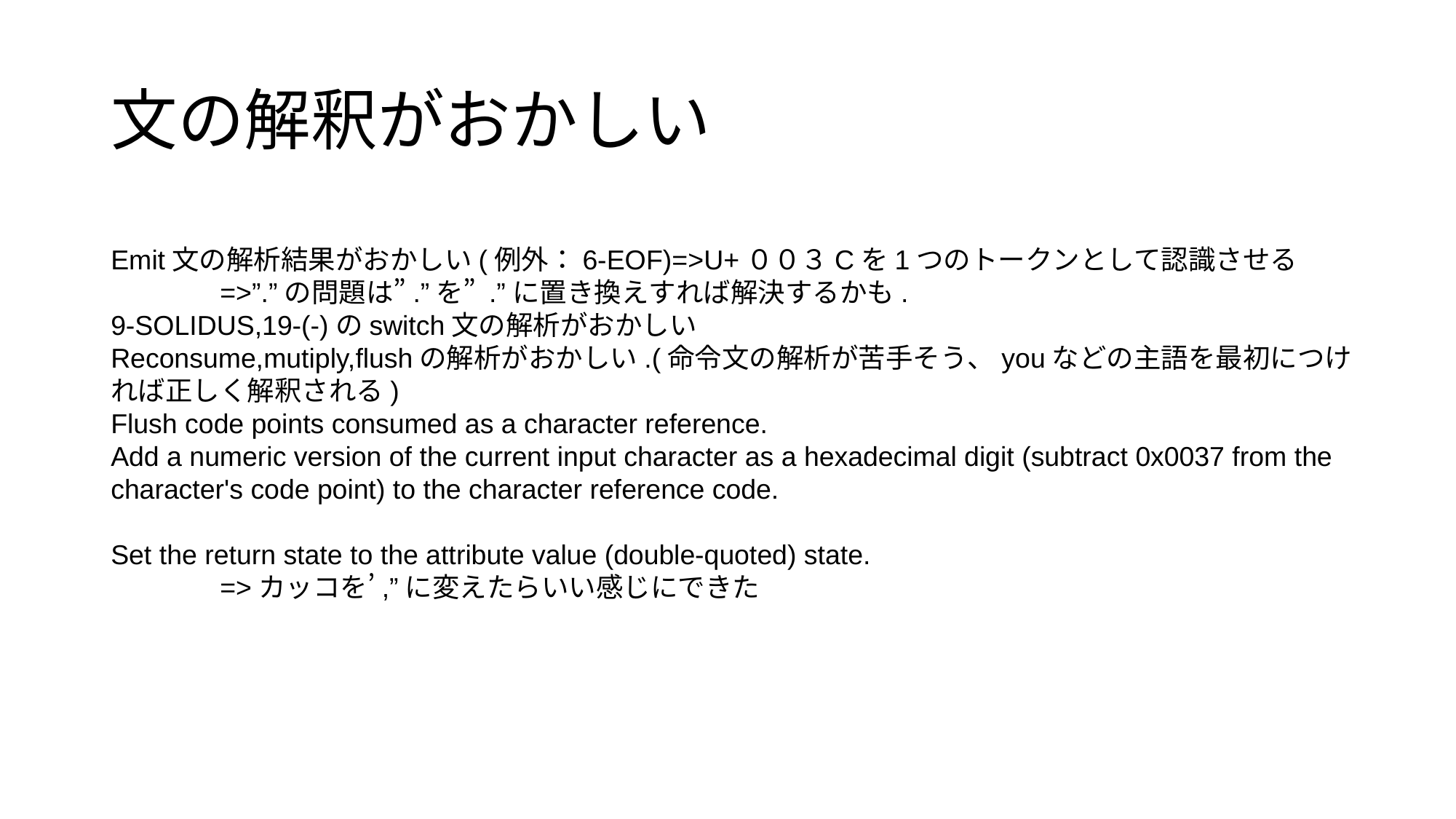

# 文の解釈がおかしい
Emit文の解析結果がおかしい(例外：6-EOF)=>U+００３Cを1つのトークンとして認識させる
	=>”.”の問題は”.”を” .”に置き換えすれば解決するかも.
9-SOLIDUS,19-(-)のswitch文の解析がおかしい
Reconsume,mutiply,flushの解析がおかしい.(命令文の解析が苦手そう、youなどの主語を最初につければ正しく解釈される)
Flush code points consumed as a character reference.
Add a numeric version of the current input character as a hexadecimal digit (subtract 0x0037 from the character's code point) to the character reference code.

Set the return state to the attribute value (double-quoted) state.
	=>カッコを’,”に変えたらいい感じにできた